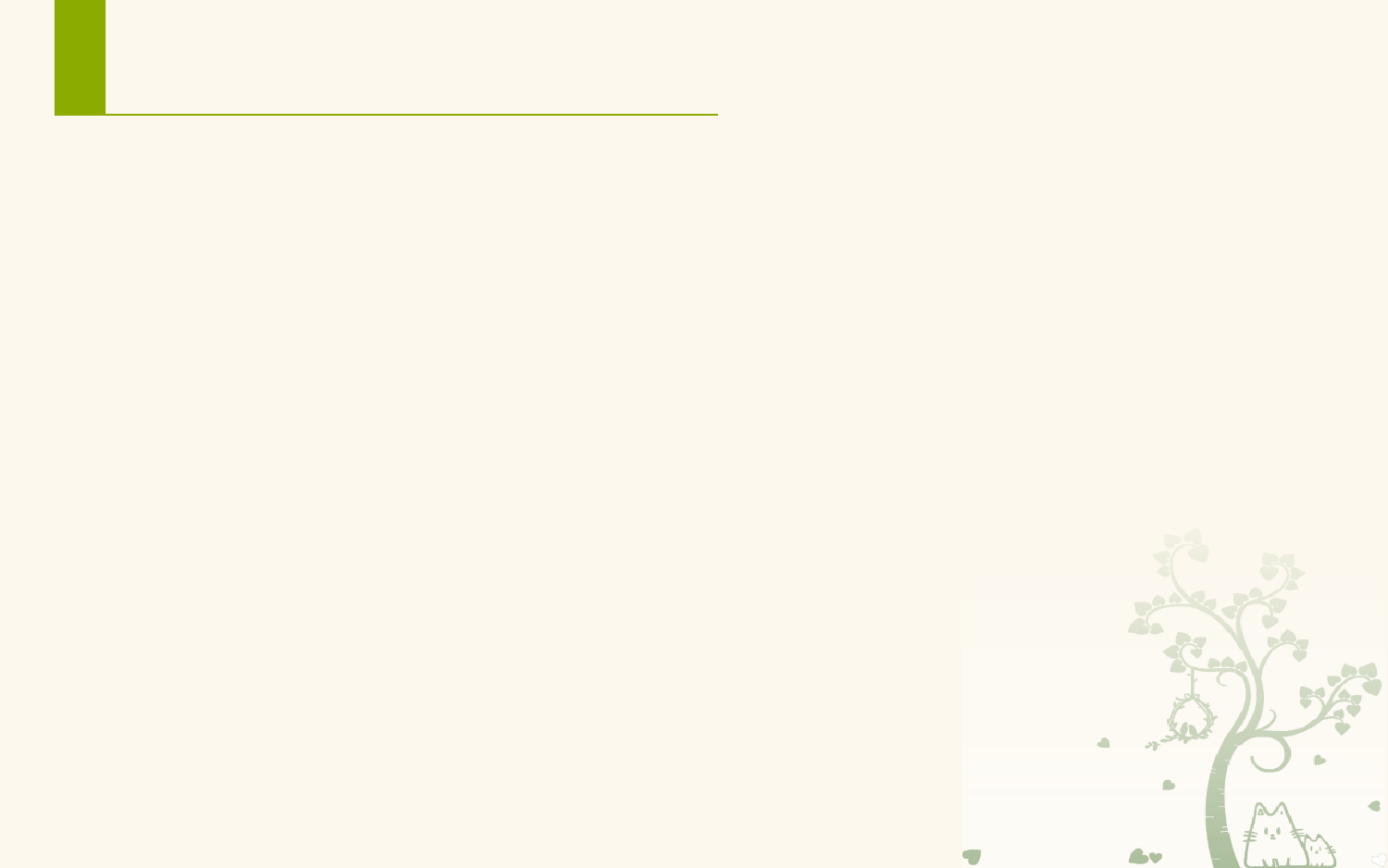

# 总结
Android提供了两种方式的事件处理：基于监听的事件处理和基于回调的事件处理
事件处理模型包含了事件、事件源和事件监听器三个要素
基于监听的事件处理是一种委派式事件处理方式，将事件源和事件监听器分离，从而提供更好的程序模型，有利于提高程序的可维护性和代码的健壮性
对于基于回调的事件处理模型而言，事件源和事件监听器是统一的，当用户在GUI组件上触发某个事件时，组件自身的方法将会负责处理该事件